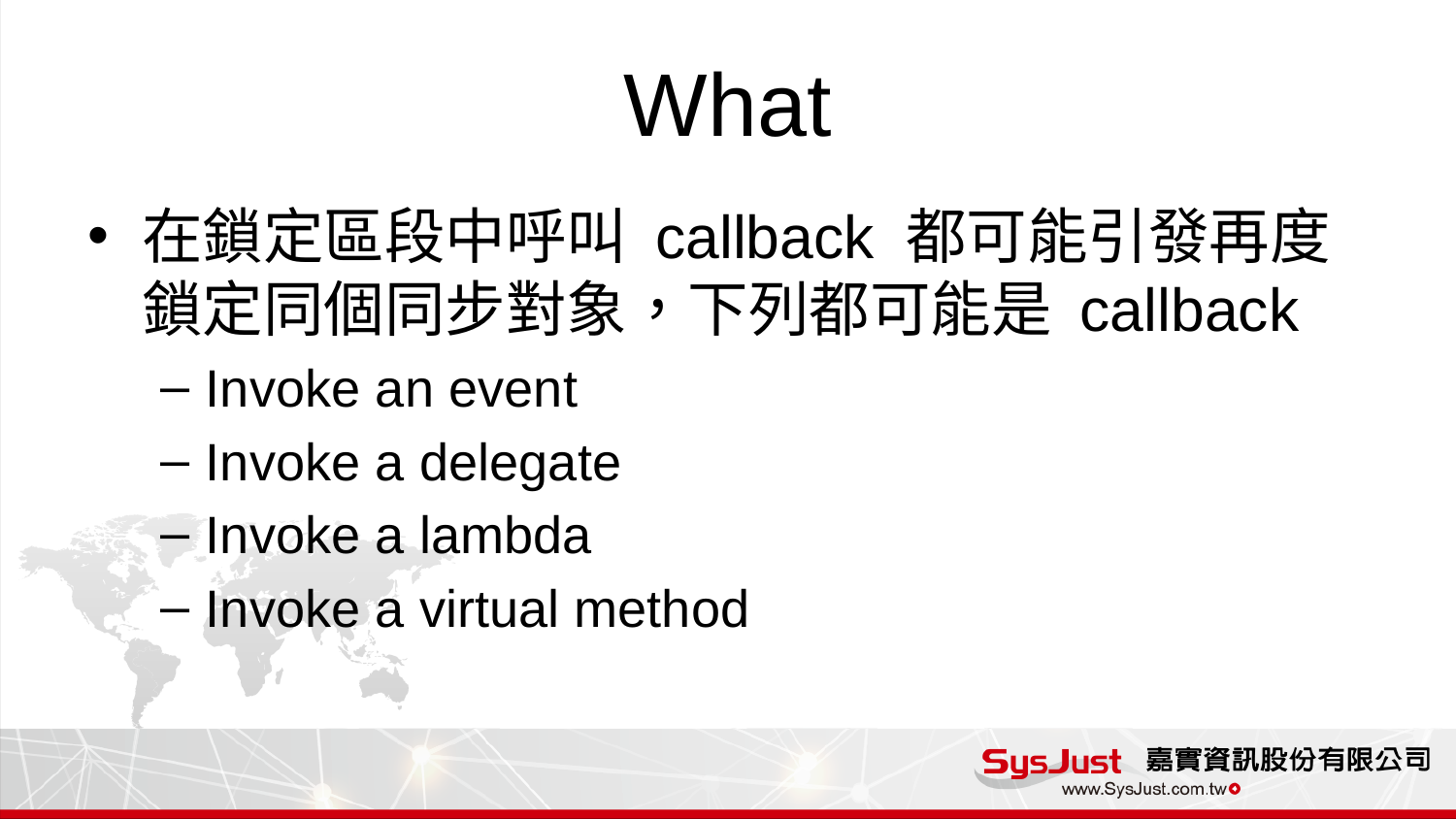

# What
在鎖定區段中呼叫 callback 都可能引發再度鎖定同個同步對象，下列都可能是 callback
Invoke an event
Invoke a delegate
Invoke a lambda
Invoke a virtual method